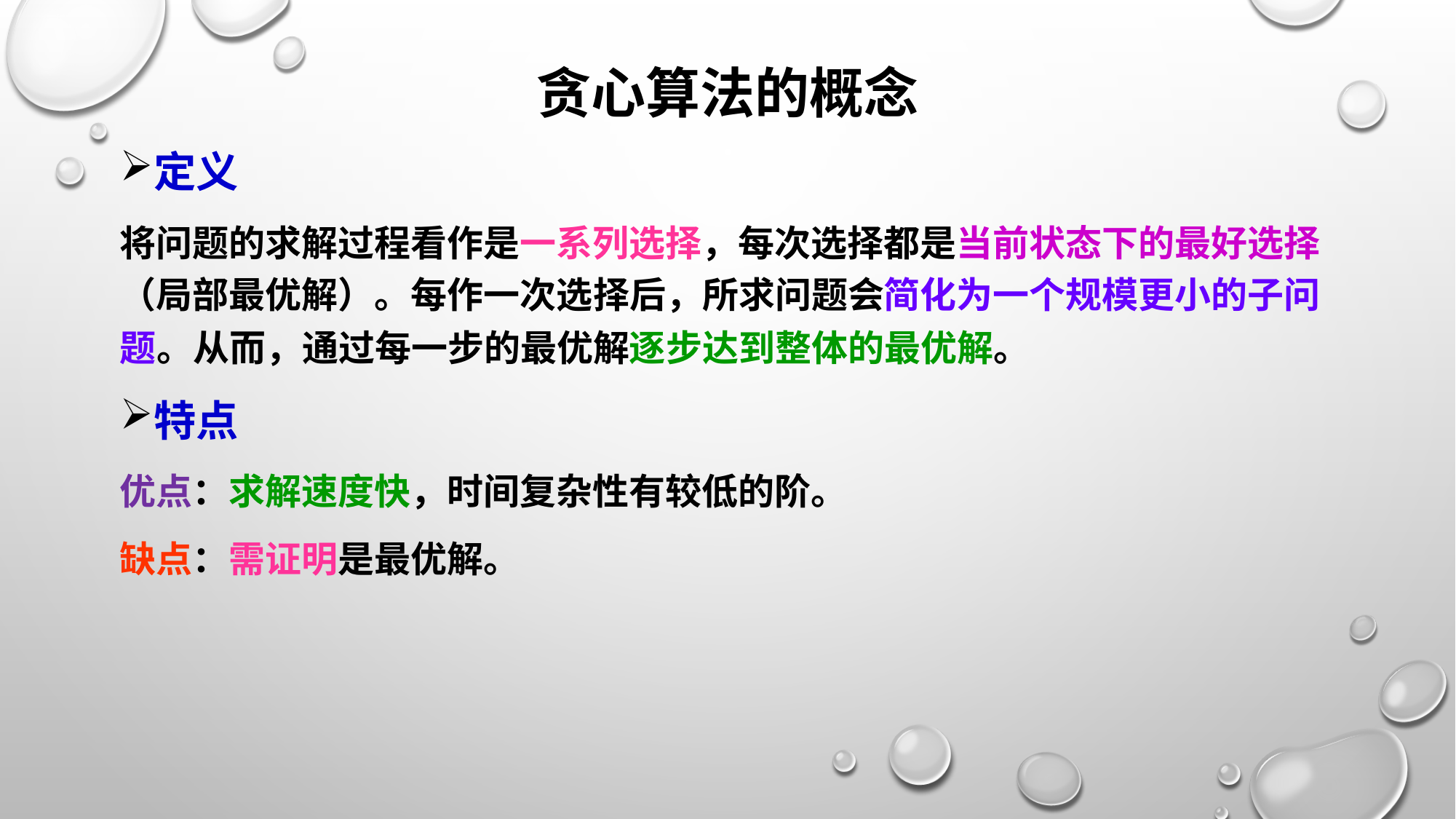

# 贪心算法的概念
定义
将问题的求解过程看作是一系列选择，每次选择都是当前状态下的最好选择（局部最优解）。每作一次选择后，所求问题会简化为一个规模更小的子问题。从而，通过每一步的最优解逐步达到整体的最优解。
特点
优点：求解速度快，时间复杂性有较低的阶。
缺点：需证明是最优解。